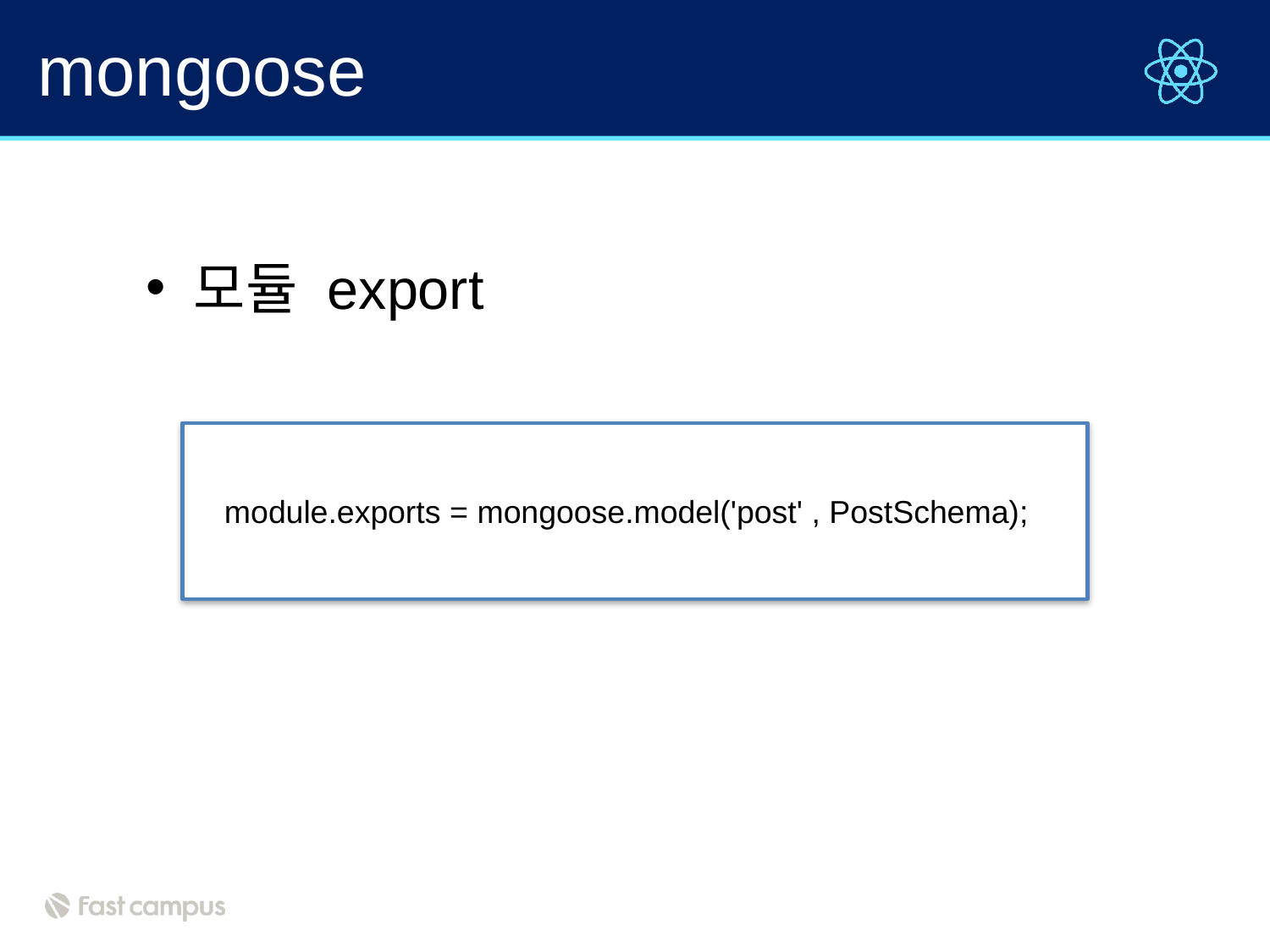

# mongoose
모듈 export
    module.exports = mongoose.model('post' , PostSchema);